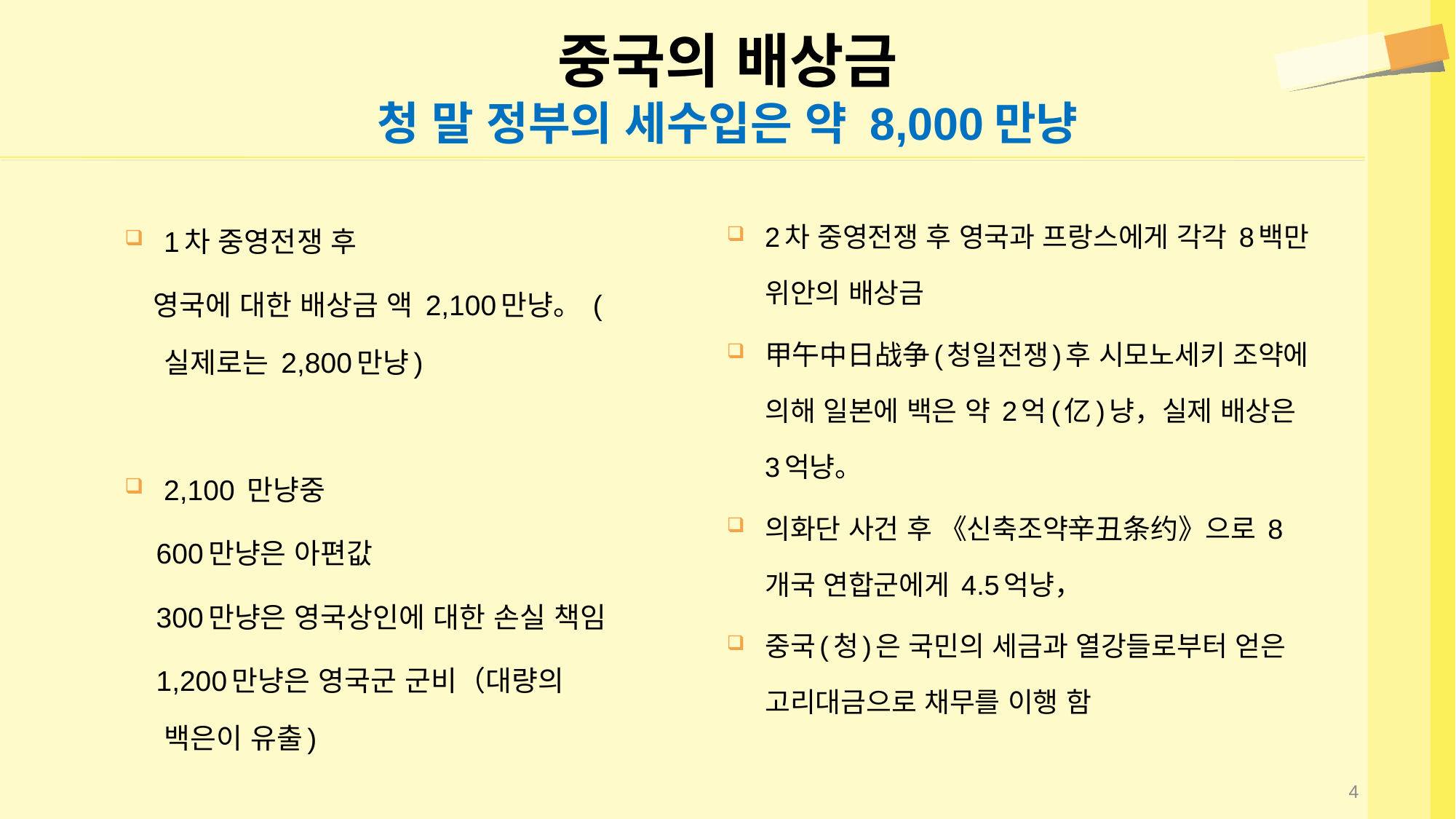

# 중국의 배상금 청 말 정부의 세수입은 약 8,000만냥
2차 중영전쟁 후 영국과 프랑스에게 각각 8백만 위안의 배상금
甲午中日战争(청일전쟁)후 시모노세키 조약에 의해 일본에 백은 약 2억(亿)냥，실제 배상은 3억냥。
의화단 사건 후 《신축조약辛丑条约》으로 8개국 연합군에게 4.5억냥，
중국(청)은 국민의 세금과 열강들로부터 얻은 고리대금으로 채무를 이행 함
1차 중영전쟁 후
   영국에 대한 배상금 액 2,100만냥。 (실제로는 2,800만냥)

2,100 만냥중
    600만냥은 아편값
    300만냥은 영국상인에 대한 손실 책임
    1,200만냥은 영국군 군비（대량의 백은이 유출)
4